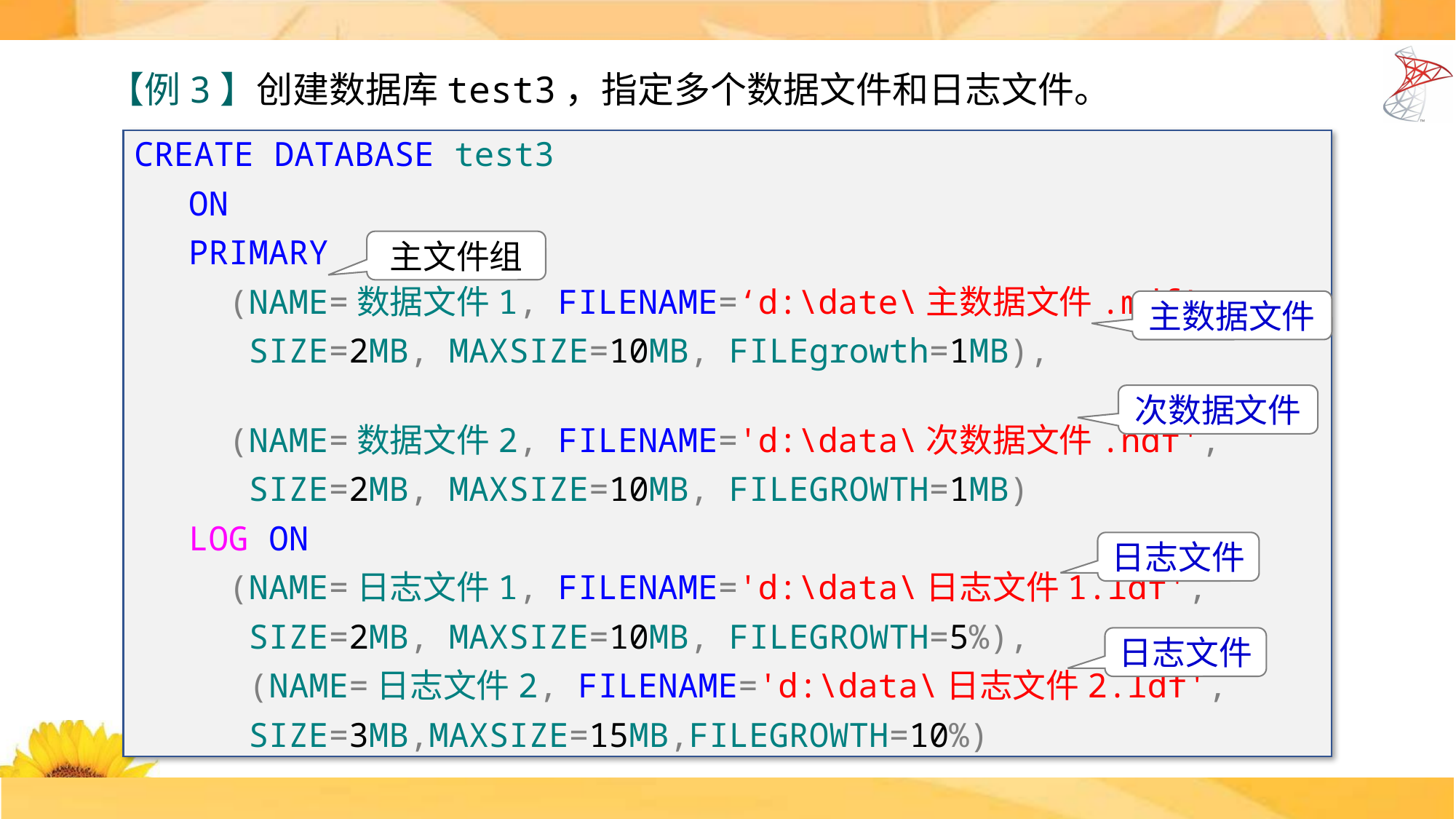

【例3】创建数据库test3，指定多个数据文件和日志文件。
CREATE DATABASE test3
ON
PRIMARY
  (NAME=数据文件1, FILENAME=‘d:\date\主数据文件.mdf',
   SIZE=2MB, MAXSIZE=10MB, FILEgrowth=1MB),
  (NAME=数据文件2, FILENAME='d:\data\次数据文件.ndf',
   SIZE=2MB, MAXSIZE=10MB, FILEGROWTH=1MB)
LOG ON
  (NAME=日志文件1, FILENAME='d:\data\日志文件1.ldf',
   SIZE=2MB, MAXSIZE=10MB, FILEGROWTH=5%),
   (NAME=日志文件2, FILENAME='d:\data\日志文件2.ldf',
   SIZE=3MB,MAXSIZE=15MB,FILEGROWTH=10%)
主文件组
主数据文件
次数据文件
日志文件
日志文件